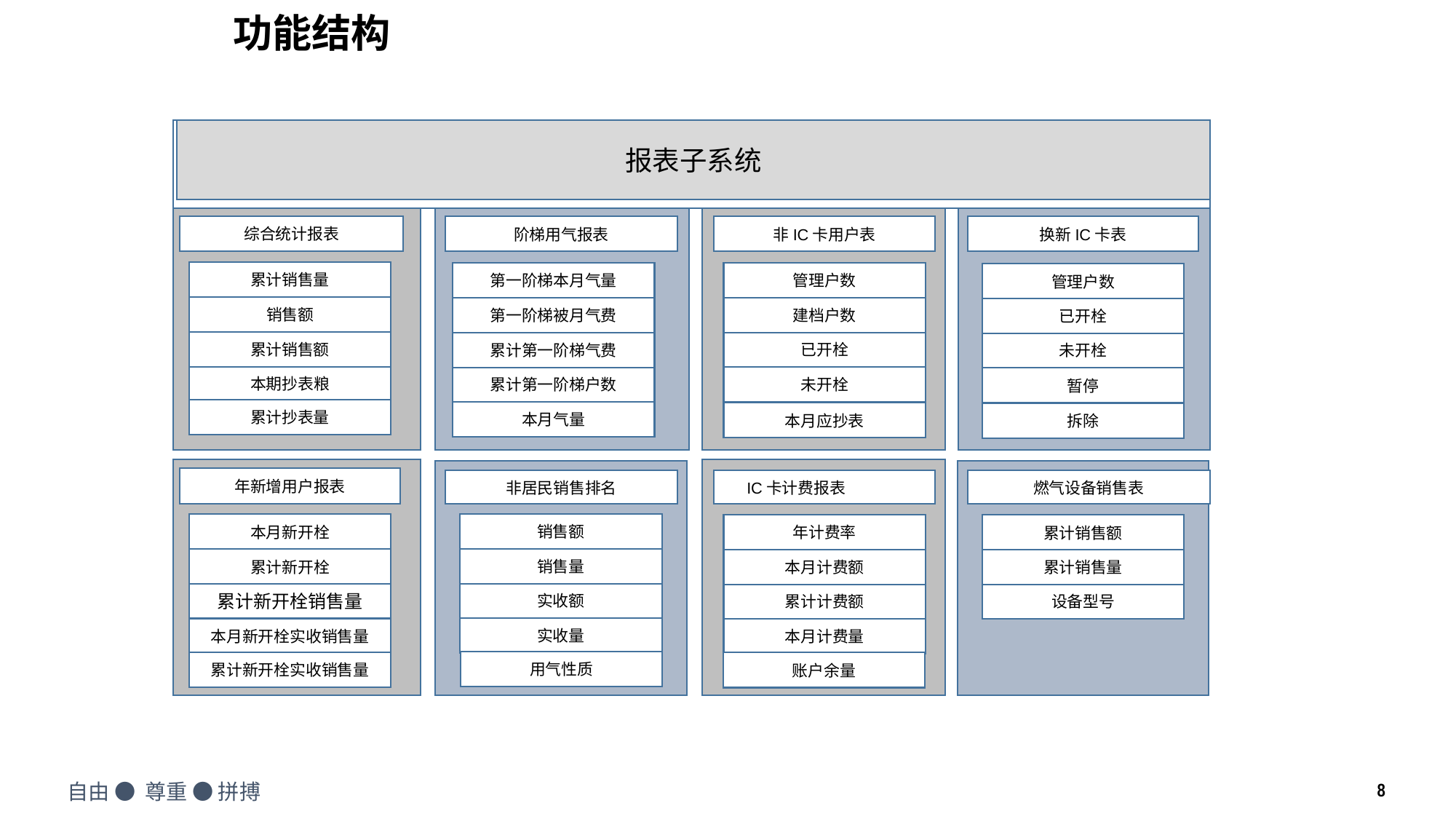

功能结构

报表子系统

综合统计报表
非IC卡用户表
阶梯用气报表
换新IC卡表

年新增用户报表
非居民销售排名
燃气设备销售表
     IC卡计费报表
累计销售量
第一阶梯本月气量
管理户数
管理户数
销售额
第一阶梯被月气费
建档户数
已开栓
已开栓
累计销售额
累计第一阶梯气费
未开栓
本期抄表粮
累计第一阶梯户数
未开栓
暂停
累计抄表量
本月气量
本月应抄表
拆除

销售额
本月新开栓
年计费率
累计销售额
销售量
累计新开栓
本月计费额
累计销售量
实收额
累计新开栓销售量
累计计费额
设备型号
实收量
本月新开栓实收销售量
本月计费量
用气性质
累计新开栓实收销售量
账户余量